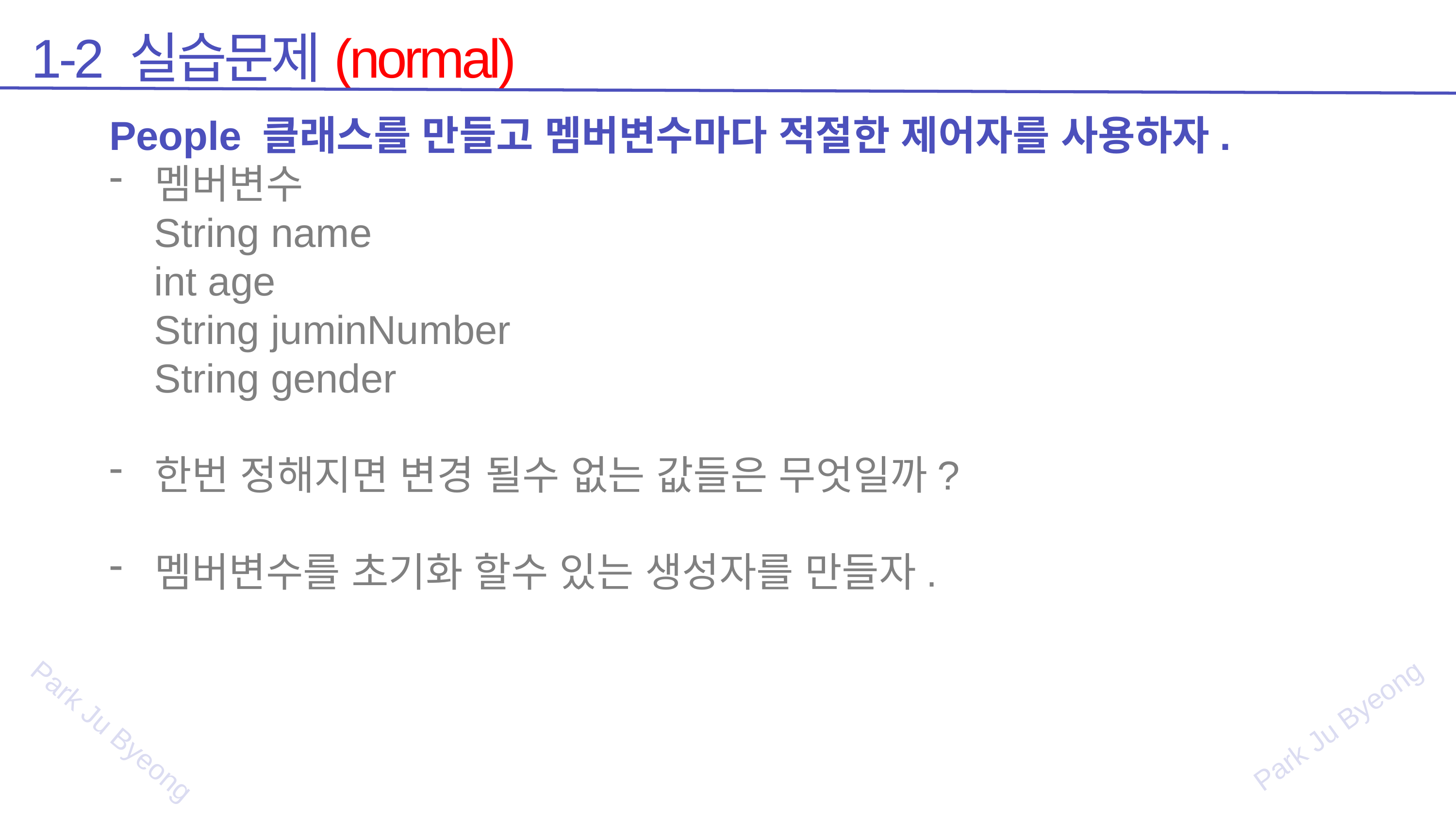

1-2 실습문제(normal)
People 클래스를 만들고 멤버변수마다 적절한 제어자를 사용하자.
멤버변수
    String name
    int age
    String juminNumber
    String gender

한번 정해지면 변경 될수 없는 값들은 무엇일까?

멤버변수를 초기화 할수 있는 생성자를 만들자.